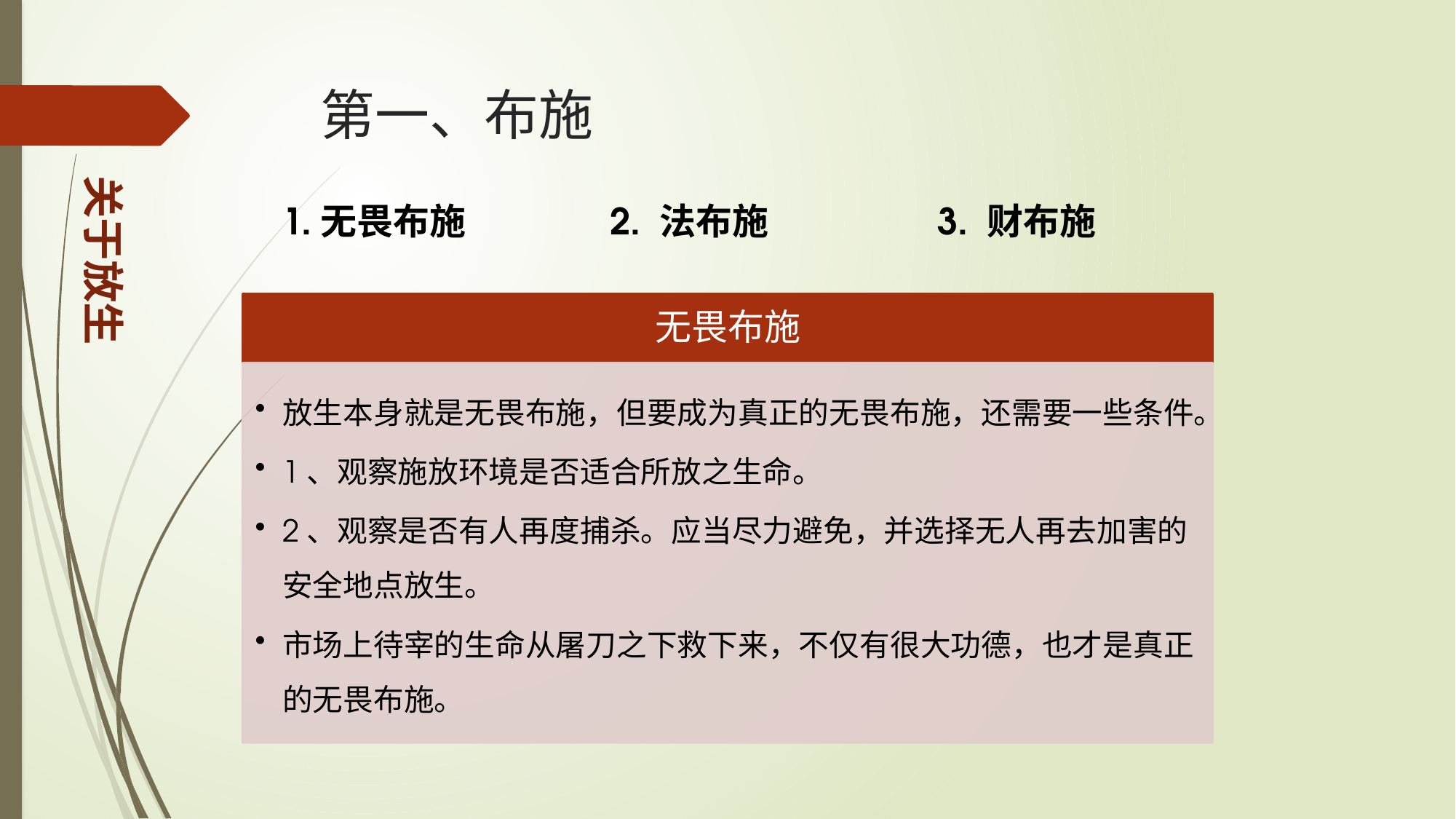

# 第一、布施
关于放生
1.无畏布施		2. 法布施		3. 财布施
无畏布施
放生本身就是无畏布施，但要成为真正的无畏布施，还需要一些条件。
1、观察施放环境是否适合所放之生命。
2、观察是否有人再度捕杀。应当尽力避免，并选择无人再去加害的安全地点放生。
市场上待宰的生命从屠刀之下救下来，不仅有很大功德，也才是真正的无畏布施。